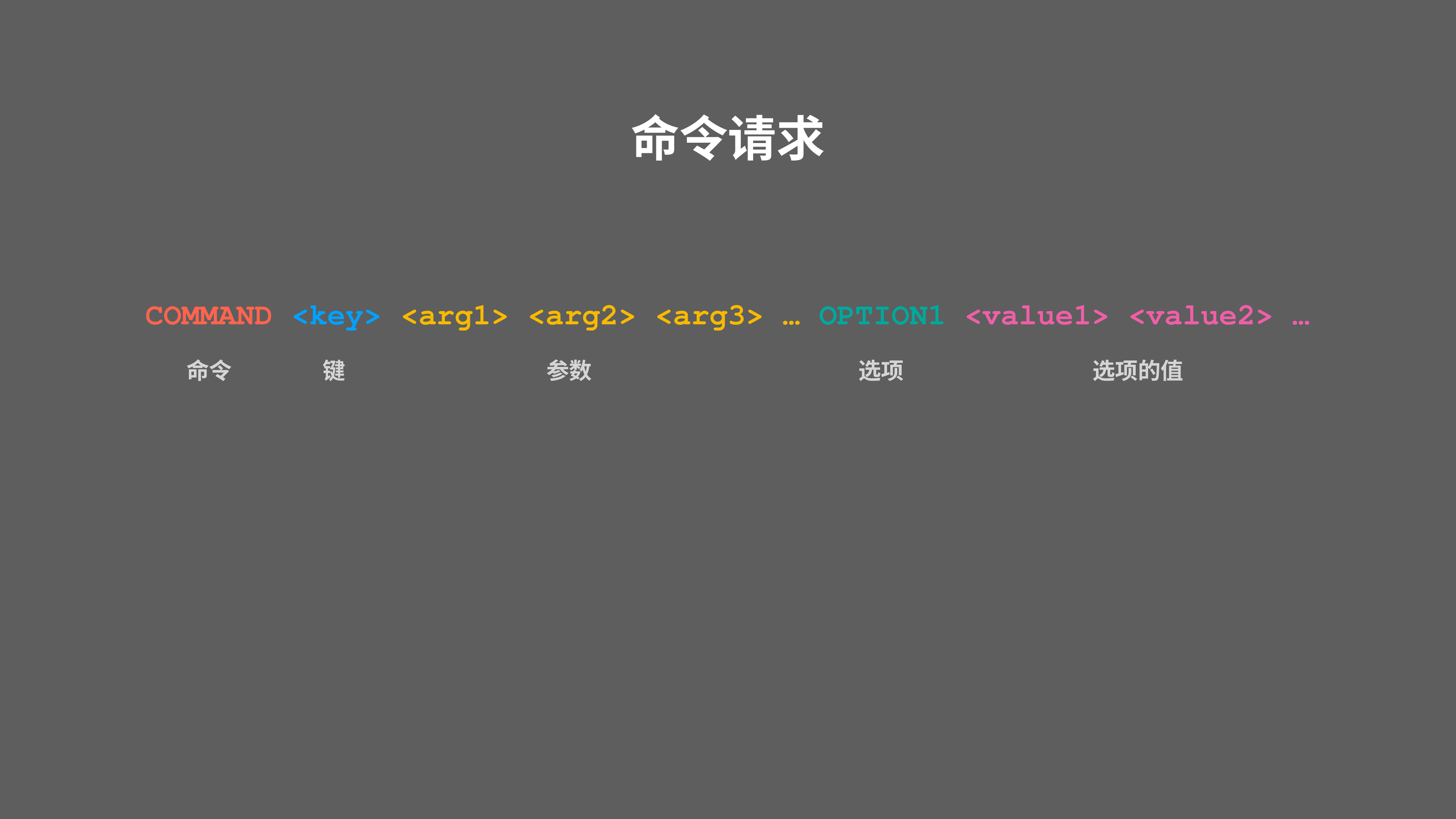

命令请求
COMMAND <key> <arg1> <arg2> <arg3> … OPTION1 <value1> <value2> …
命令
键
参数
选项
选项的值